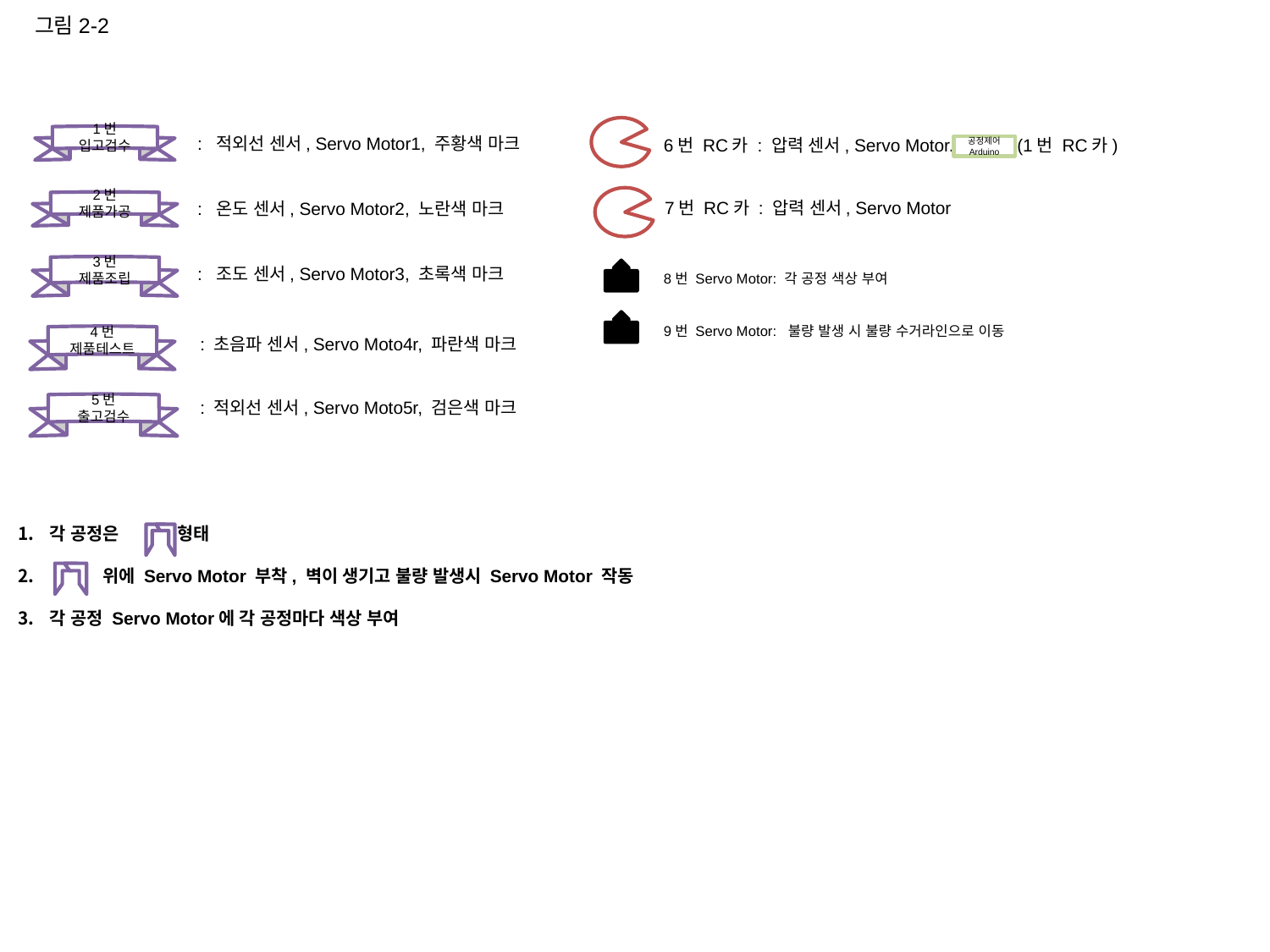

그림2-2

  6번 RC카 : 압력 센서, Servo Motor.             (1번 RC카)
공정제어
Arduino

7번 RC카 : 압력 센서, Servo Motor

8번 Servo Motor: 각 공정 색상 부여

9번 Servo Motor:  불량 발생 시 불량 수거라인으로 이동
:  적외선 센서, Servo Motor1, 주황색 마크
1번
입고검수
2번
제품가공
:  온도 센서, Servo Motor2, 노란색 마크
3번
제품조립
:  조도 센서, Servo Motor3, 초록색 마크
4번
제품테스트
: 초음파 센서, Servo Moto4r, 파란색 마크
: 적외선 센서, Servo Moto5r, 검은색 마크
5번
출고검수
각 공정은            형태

          위에 Servo Motor 부착, 벽이 생기고 불량 발생시 Servo Motor 작동

각 공정 Servo Motor에 각 공정마다 색상 부여